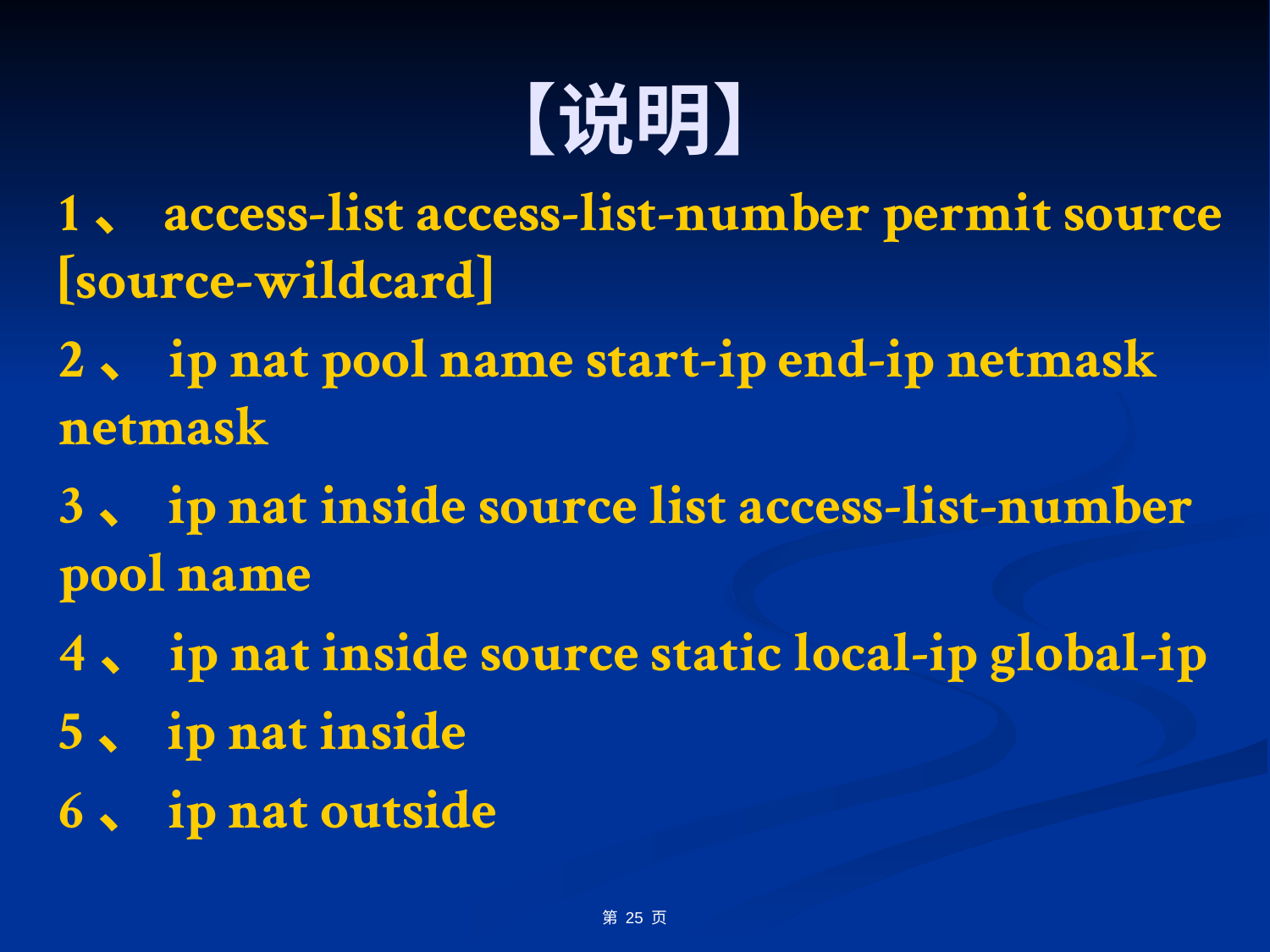

# 【说明】
1、access-list access-list-number permit source [source-wildcard]
2、ip nat pool name start-ip end-ip netmask netmask
3、ip nat inside source list access-list-number pool name
4、ip nat inside source static local-ip global-ip
5、ip nat inside
6、ip nat outside

第 25 页